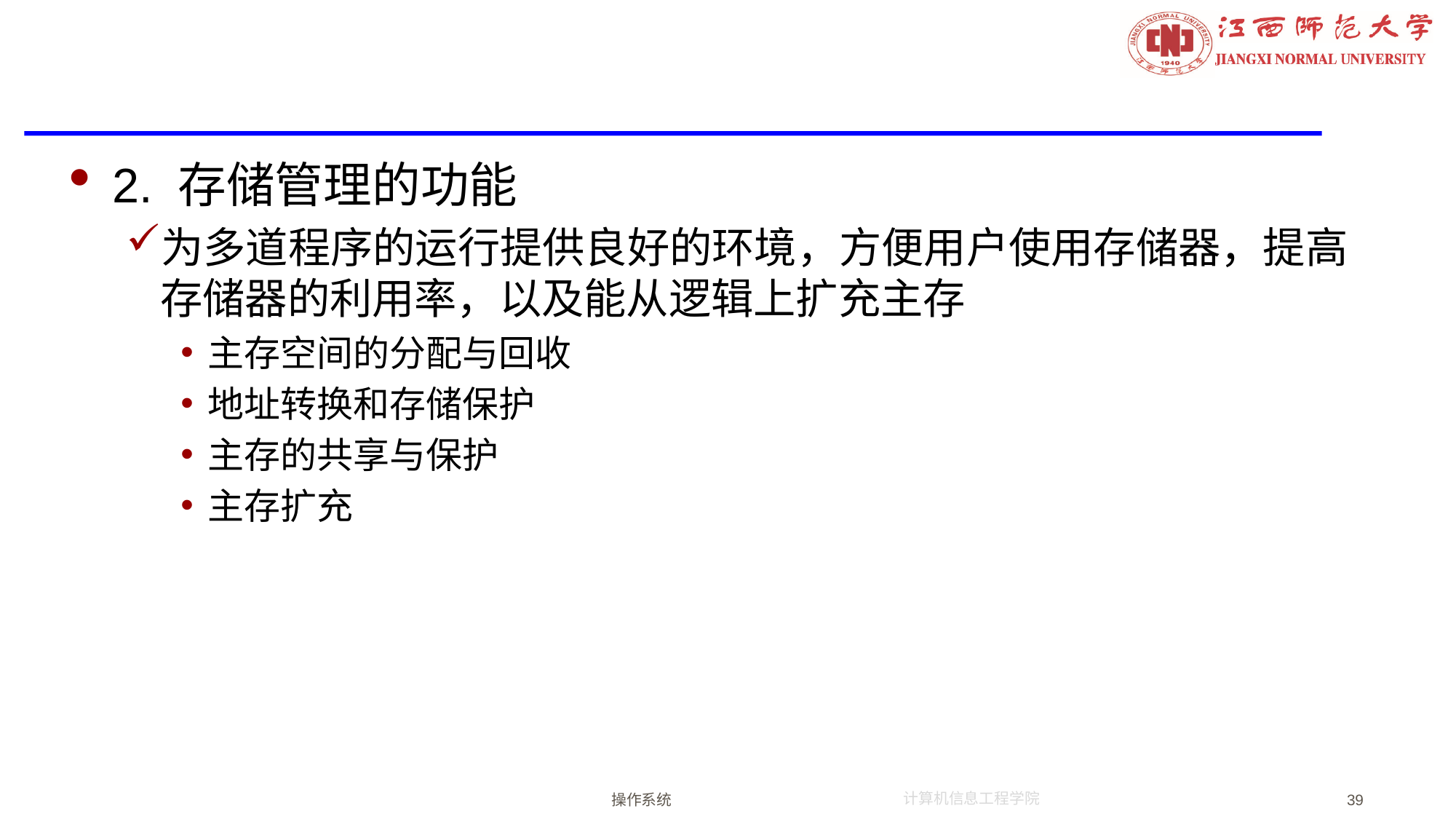

#
2. 存储管理的功能
为多道程序的运行提供良好的环境，方便用户使用存储器，提高存储器的利用率，以及能从逻辑上扩充主存
主存空间的分配与回收
地址转换和存储保护
主存的共享与保护
主存扩充

操作系统
39